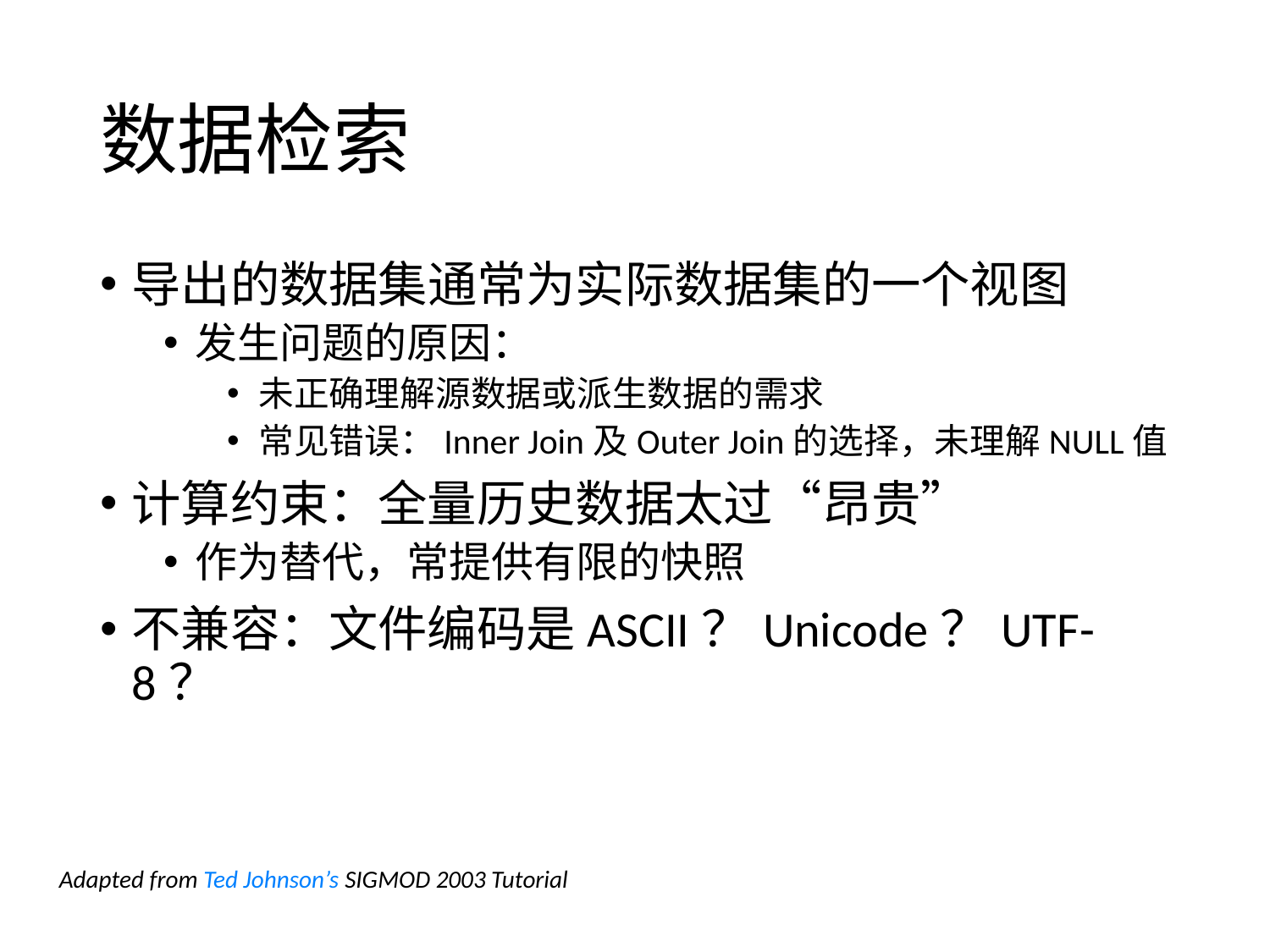

# 数据检索
导出的数据集通常为实际数据集的一个视图
发生问题的原因：
未正确理解源数据或派生数据的需求
常见错误：Inner Join及Outer Join的选择，未理解NULL值
计算约束：全量历史数据太过“昂贵”
作为替代，常提供有限的快照
不兼容：文件编码是ASCII？Unicode？UTF-8？
Adapted from Ted Johnson’s SIGMOD 2003 Tutorial